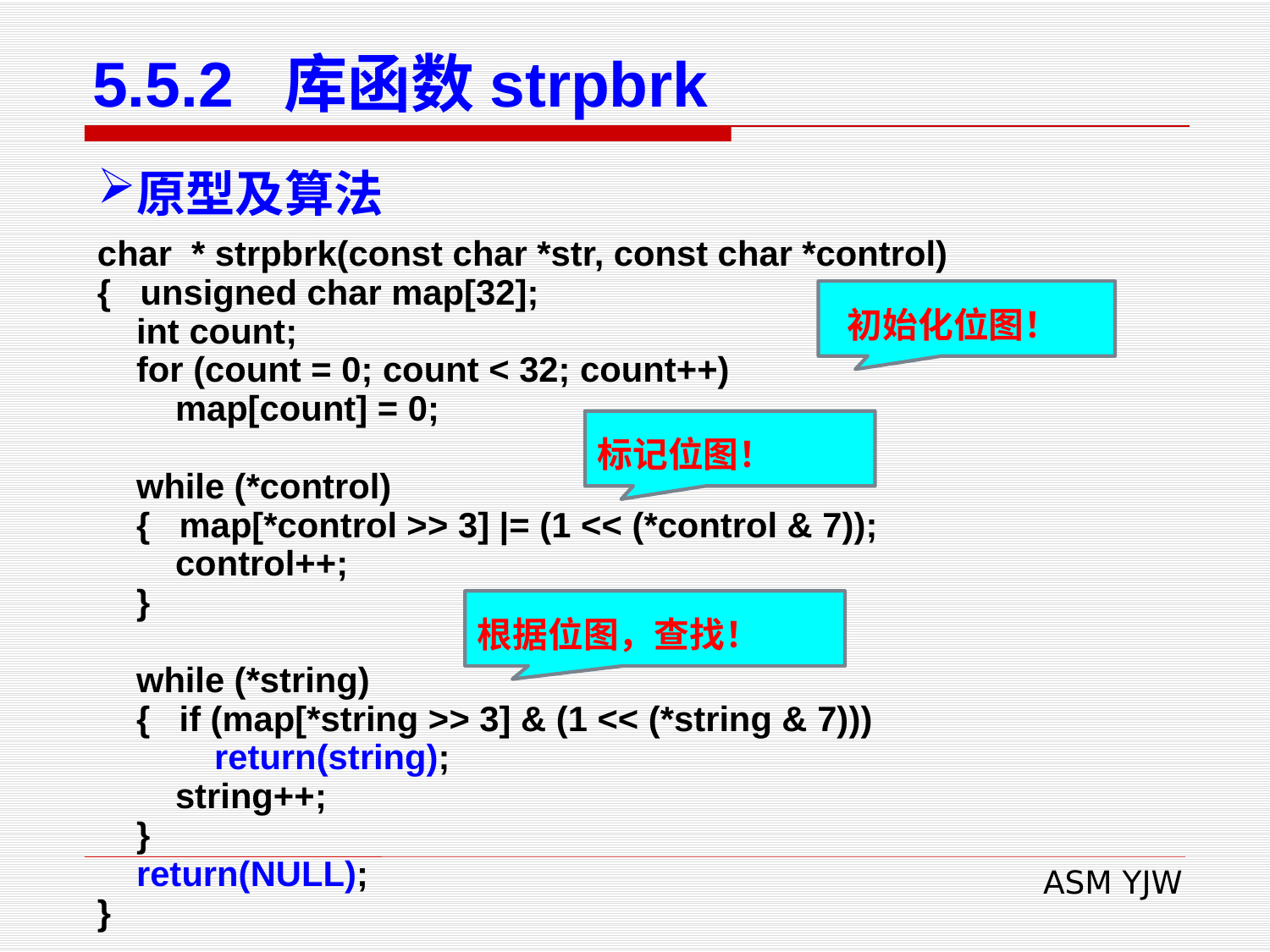

# 5.5.2  库函数strpbrk
原型及算法
char  * strpbrk(const char *str, const char *control)
{   unsigned char map[32];
    int count;
    for (count = 0; count < 32; count++)
        map[count] = 0;

    while (*control)
    {   map[*control >> 3] |= (1 << (*control & 7));
        control++;
    }

    while (*string)
    {   if (map[*string >> 3] & (1 << (*string & 7)))
            return(string);
        string++;
    }
    return(NULL);
}
 初始化位图！
标记位图！
根据位图，查找！